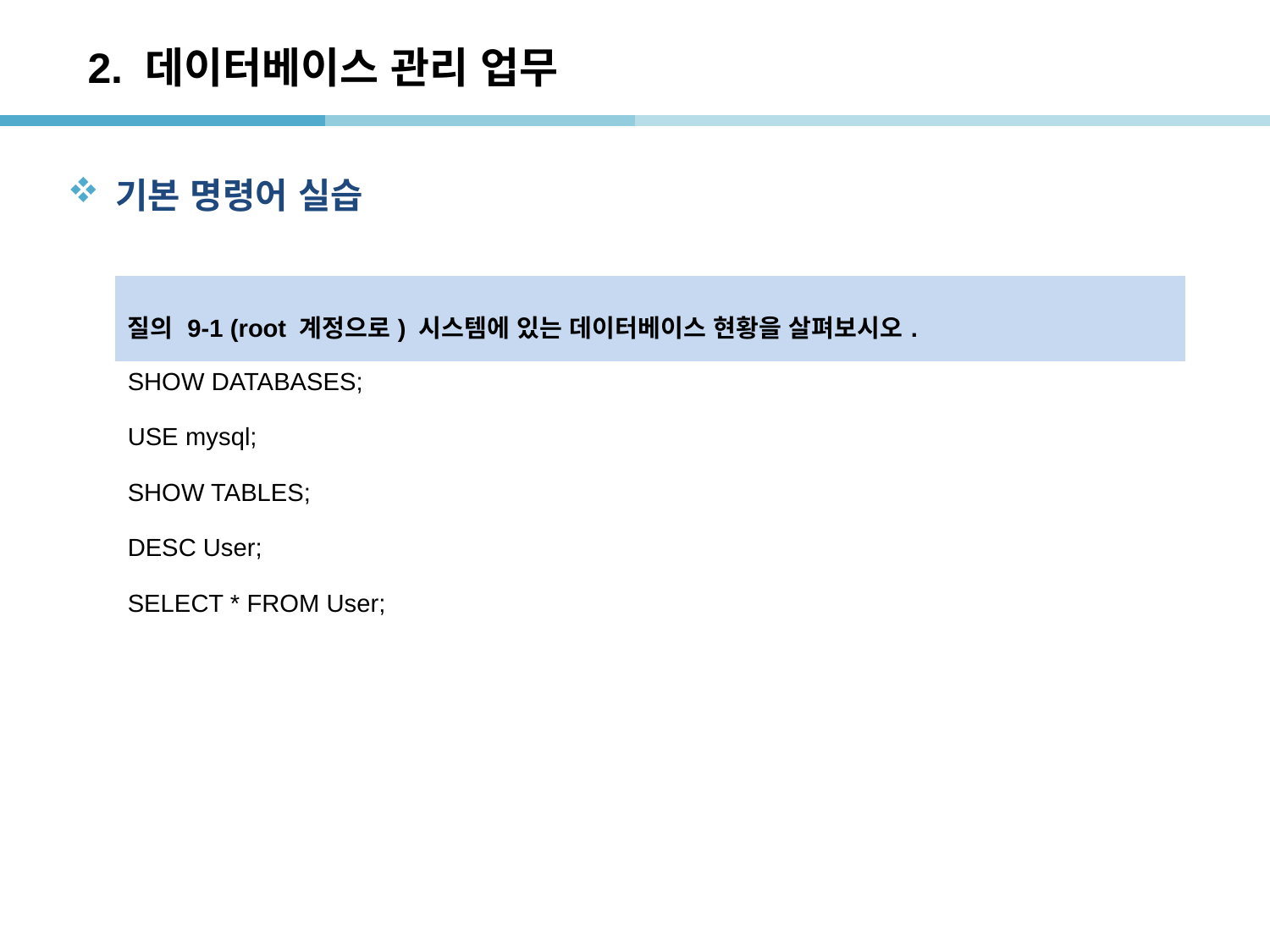

# 2. 데이터베이스 관리 업무
기본 명령어 실습

| 질의 9-1 (root 계정으로) 시스템에 있는 데이터베이스 현황을 살펴보시오. |
| --- |
| SHOW DATABASES; USE mysql; SHOW TABLES; DESC User; SELECT \* FROM User; |